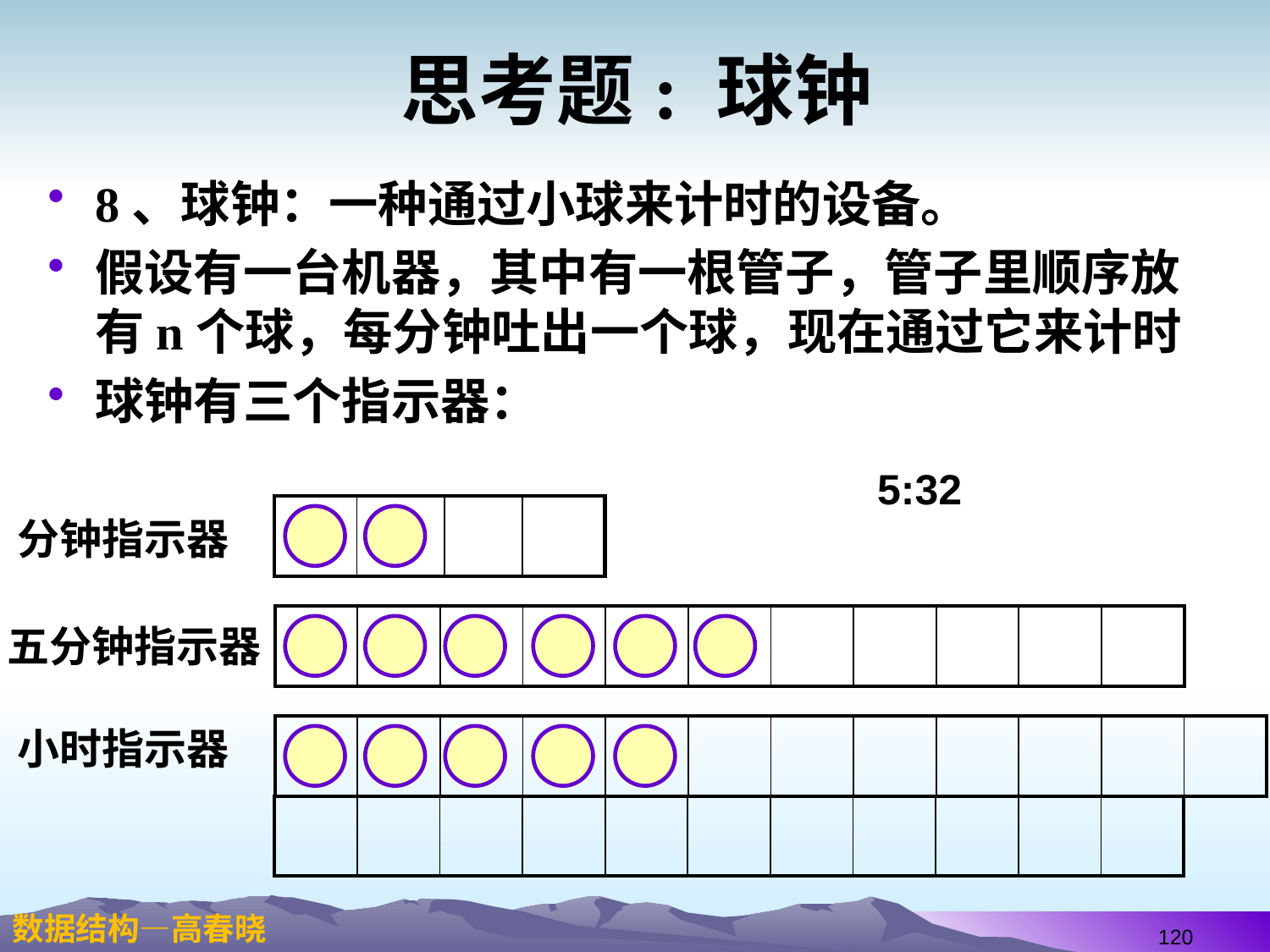

# 思考题: 球钟
8、球钟：一种通过小球来计时的设备。
假设有一台机器，其中有一根管子，管子里顺序放有n个球，每分钟吐出一个球，现在通过它来计时
球钟有三个指示器：
5:32
|  |  |  |  |
| --- | --- | --- | --- |
分钟指示器

|  |  |  |  |  |  |  |  |  |  |  |
| --- | --- | --- | --- | --- | --- | --- | --- | --- | --- | --- |
五分钟指示器

小时指示器
|  |  |  |  |  |  |  |  |  |  |  |  |
| --- | --- | --- | --- | --- | --- | --- | --- | --- | --- | --- | --- |

|  |  |  |  |  |  |  |  |  |  |  |
| --- | --- | --- | --- | --- | --- | --- | --- | --- | --- | --- |
120